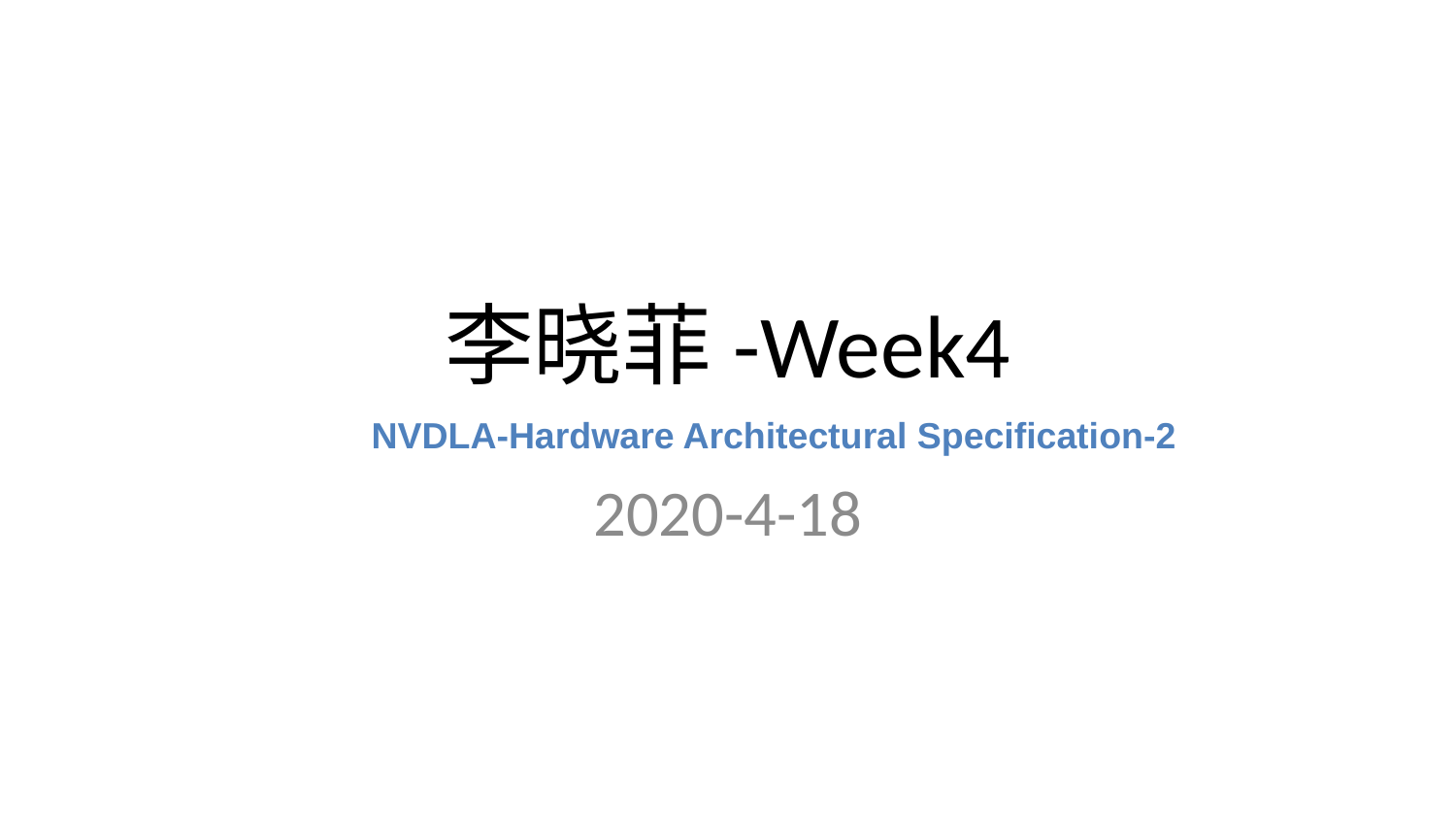

# 李晓菲-Week4
NVDLA-Hardware Architectural Specification-2
2020-4-18
1